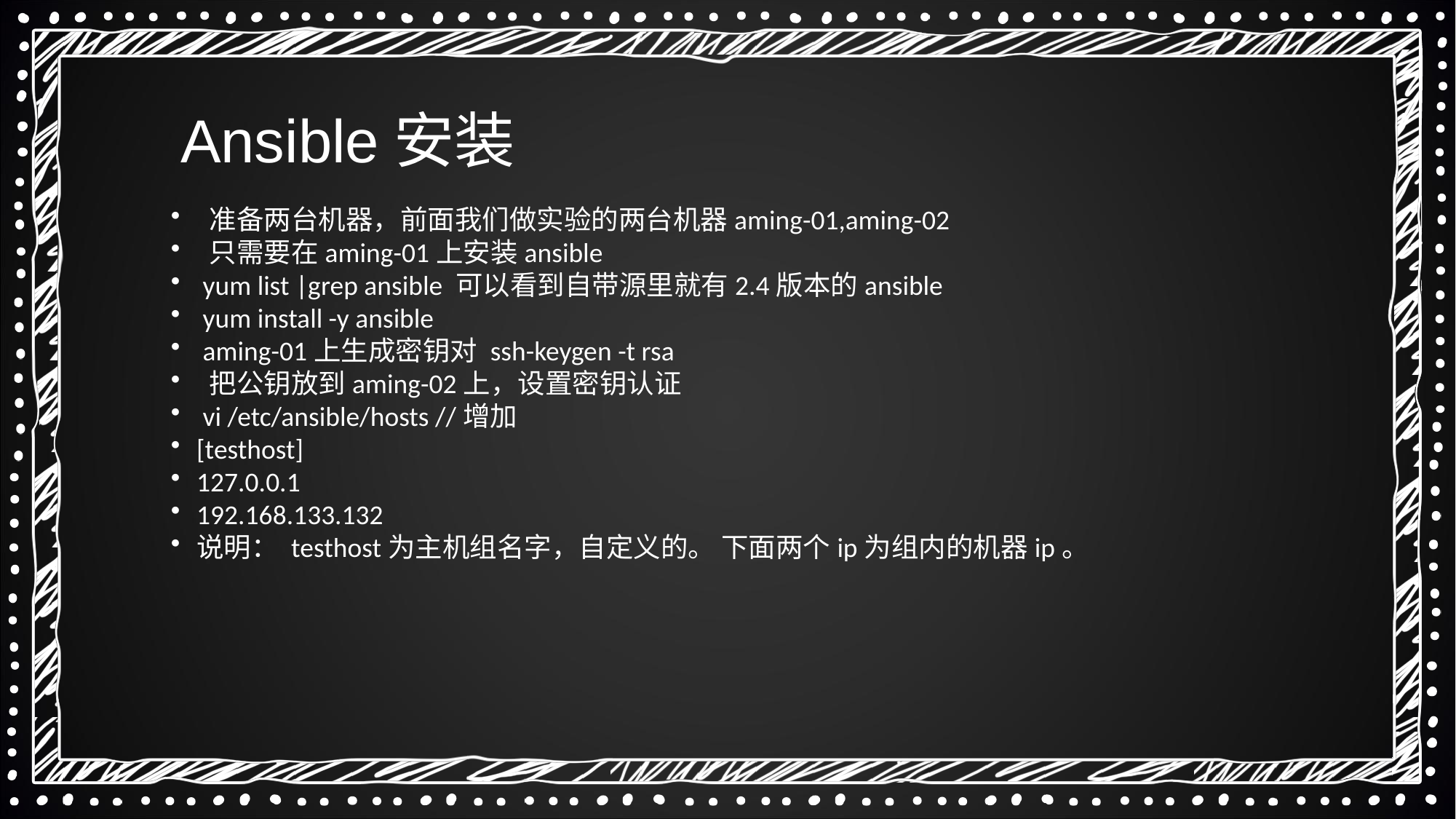

Ansible安装
 准备两台机器，前面我们做实验的两台机器aming-01,aming-02
 只需要在aming-01上安装ansible
 yum list |grep ansible 可以看到自带源里就有2.4版本的ansible
 yum install -y ansible
 aming-01上生成密钥对 ssh-keygen -t rsa
 把公钥放到aming-02上，设置密钥认证
 vi /etc/ansible/hosts //增加
[testhost]
127.0.0.1
192.168.133.132
说明： testhost为主机组名字，自定义的。 下面两个ip为组内的机器ip。